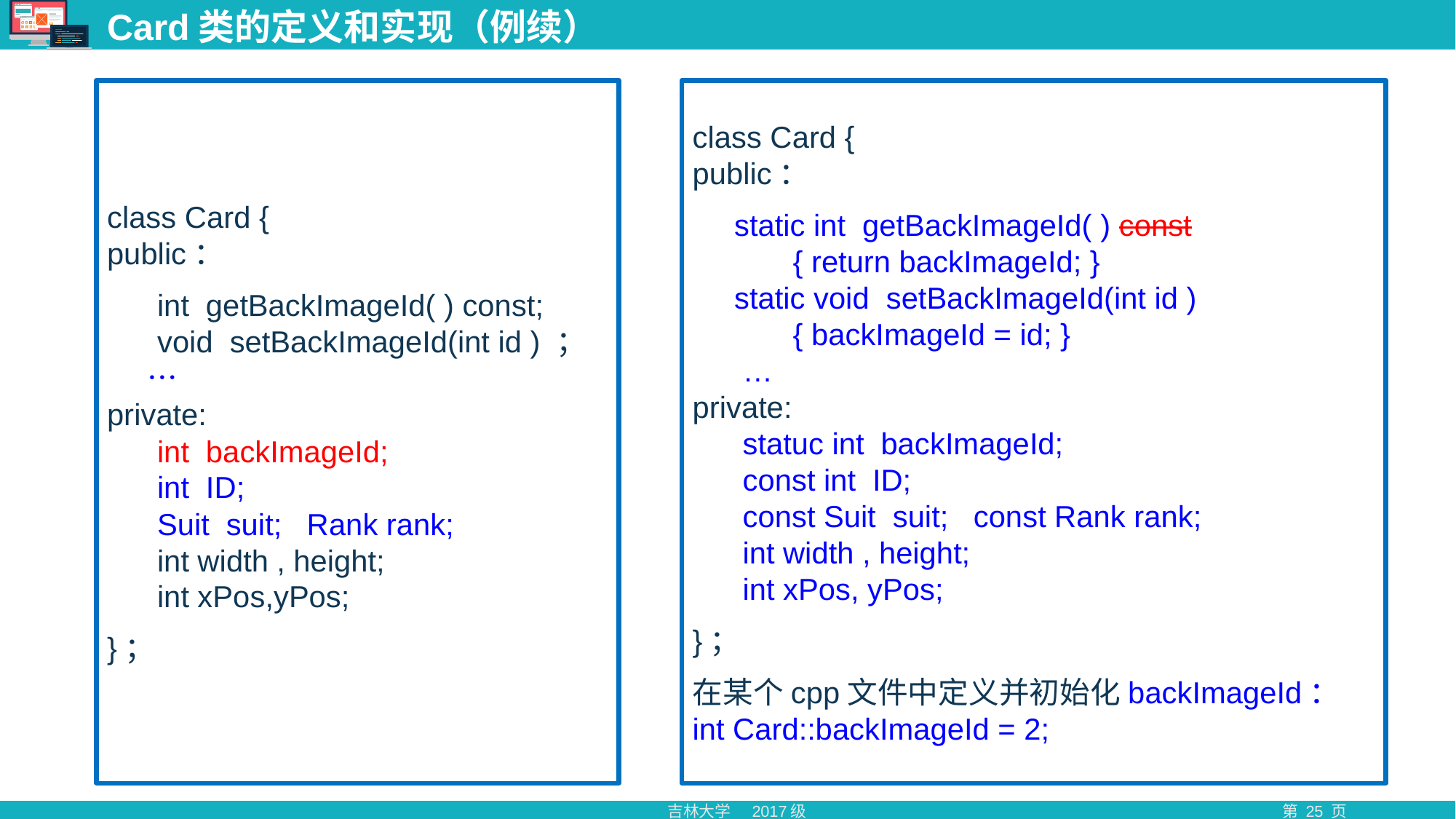

# Card类的定义和实现（例续）
class Card {
public：
      int  getBackImageId( ) const;
      void  setBackImageId(int id ) ；
      …
private:
      int  backImageId;
      int  ID;
      Suit  suit;   Rank rank;
      int width , height;
      int xPos,yPos;
}；
class Card {
public：
     static int  getBackImageId( ) const
            { return backImageId; }
     static void  setBackImageId(int id )
            { backImageId = id; }
      …
private:
      statuc int  backImageId;
      const int  ID;
      const Suit  suit;   const Rank rank;
      int width , height;
      int xPos, yPos;
}；
在某个cpp文件中定义并初始化backImageId：
int Card::backImageId = 2;